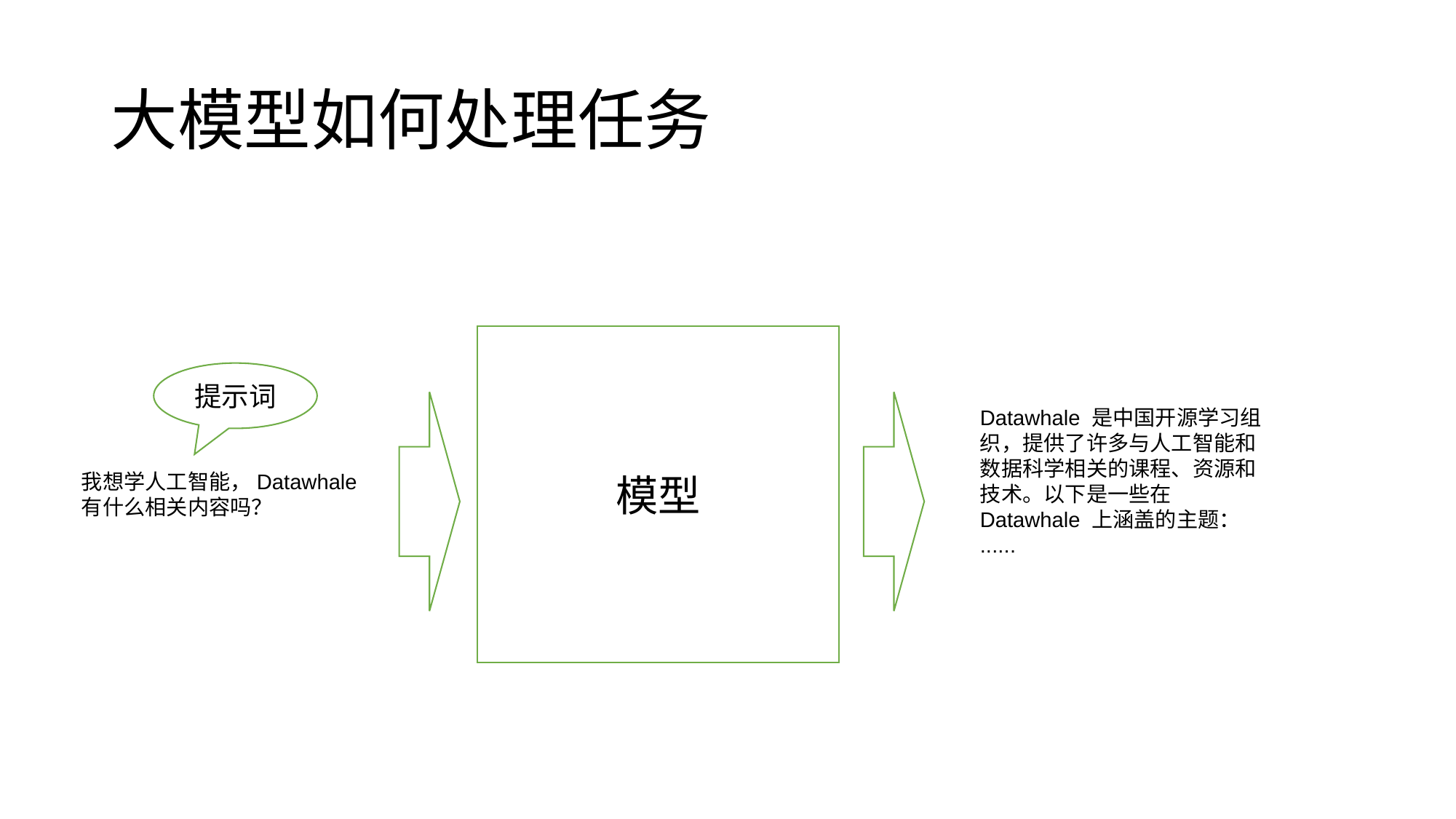

# 大模型如何处理任务
模型
提示词

Datawhale 是中国开源学习组织，提供了许多与人工智能和数据科学相关的课程、资源和技术。以下是一些在 Datawhale 上涵盖的主题：
......
我想学人工智能，Datawhale有什么相关内容吗？